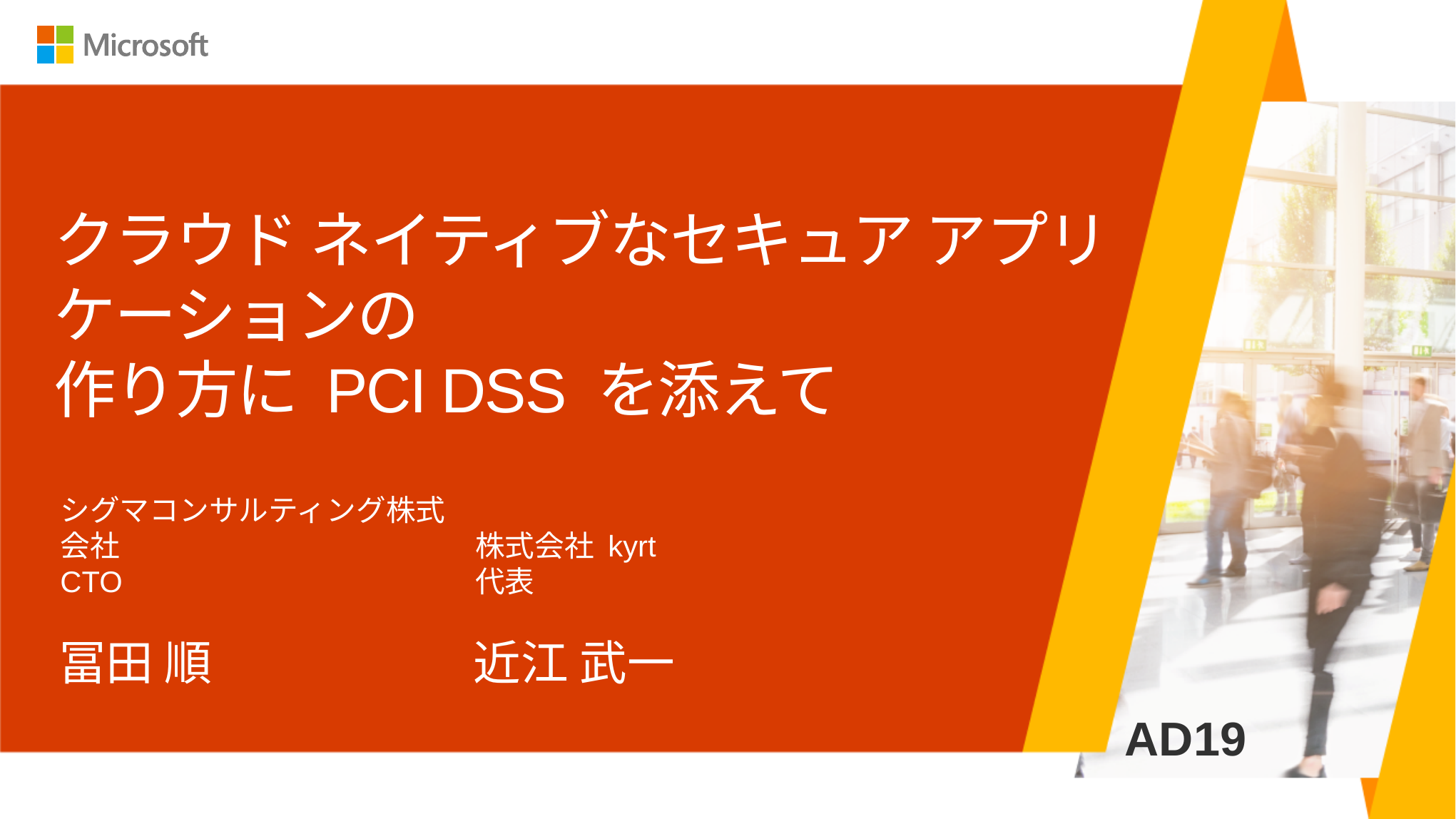

クラウド ネイティブなセキュア アプリケーションの
作り方に PCI DSS を添えて
シグマコンサルティング株式会社
CTO
株式会社 kyrt
代表
冨田 順
近江 武一
AD19